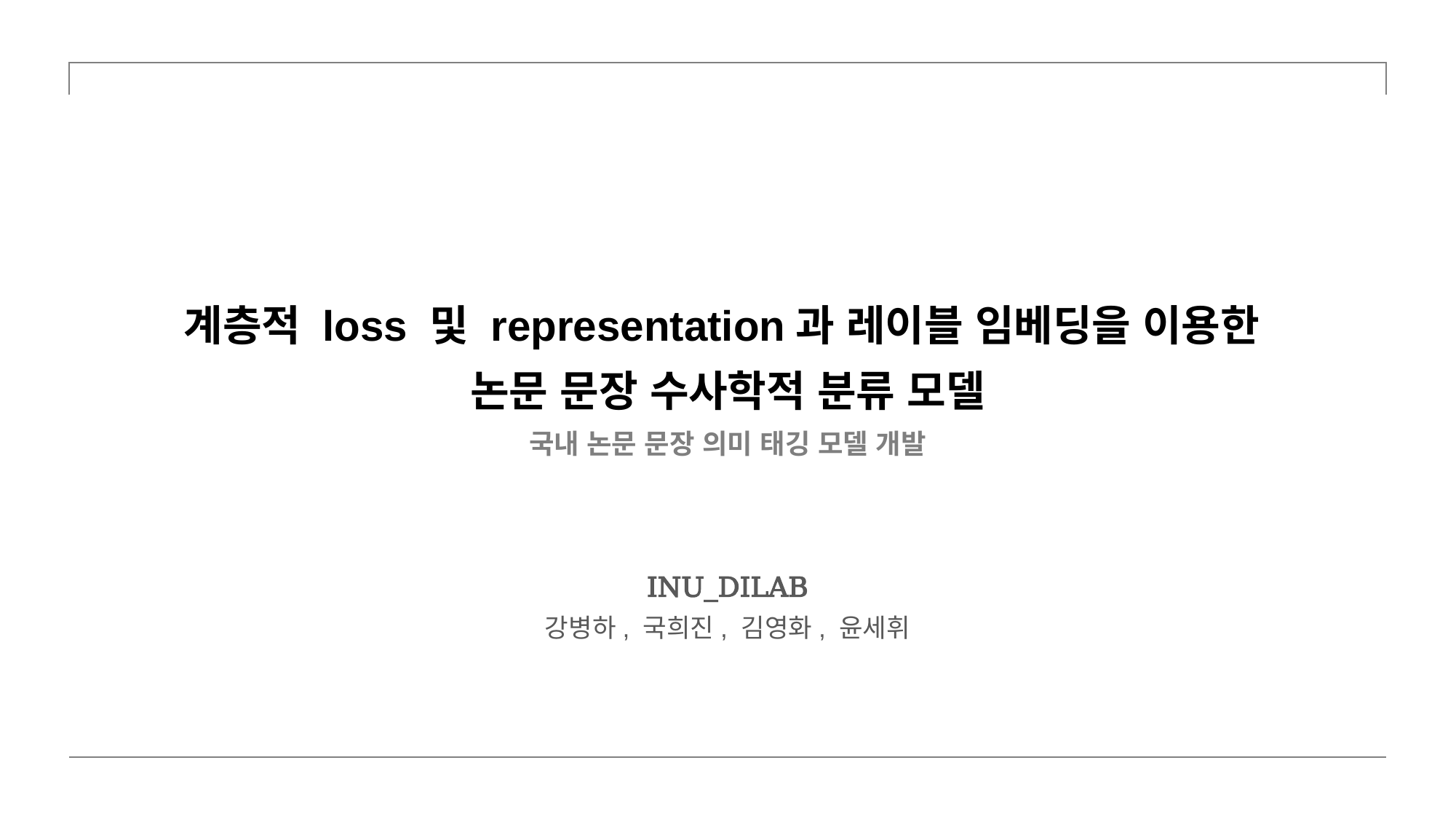

계층적 loss 및 representation과 레이블 임베딩을 이용한
논문 문장 수사학적 분류 모델
국내 논문 문장 의미 태깅 모델 개발
INU_DILAB
강병하, 국희진, 김영화, 윤세휘